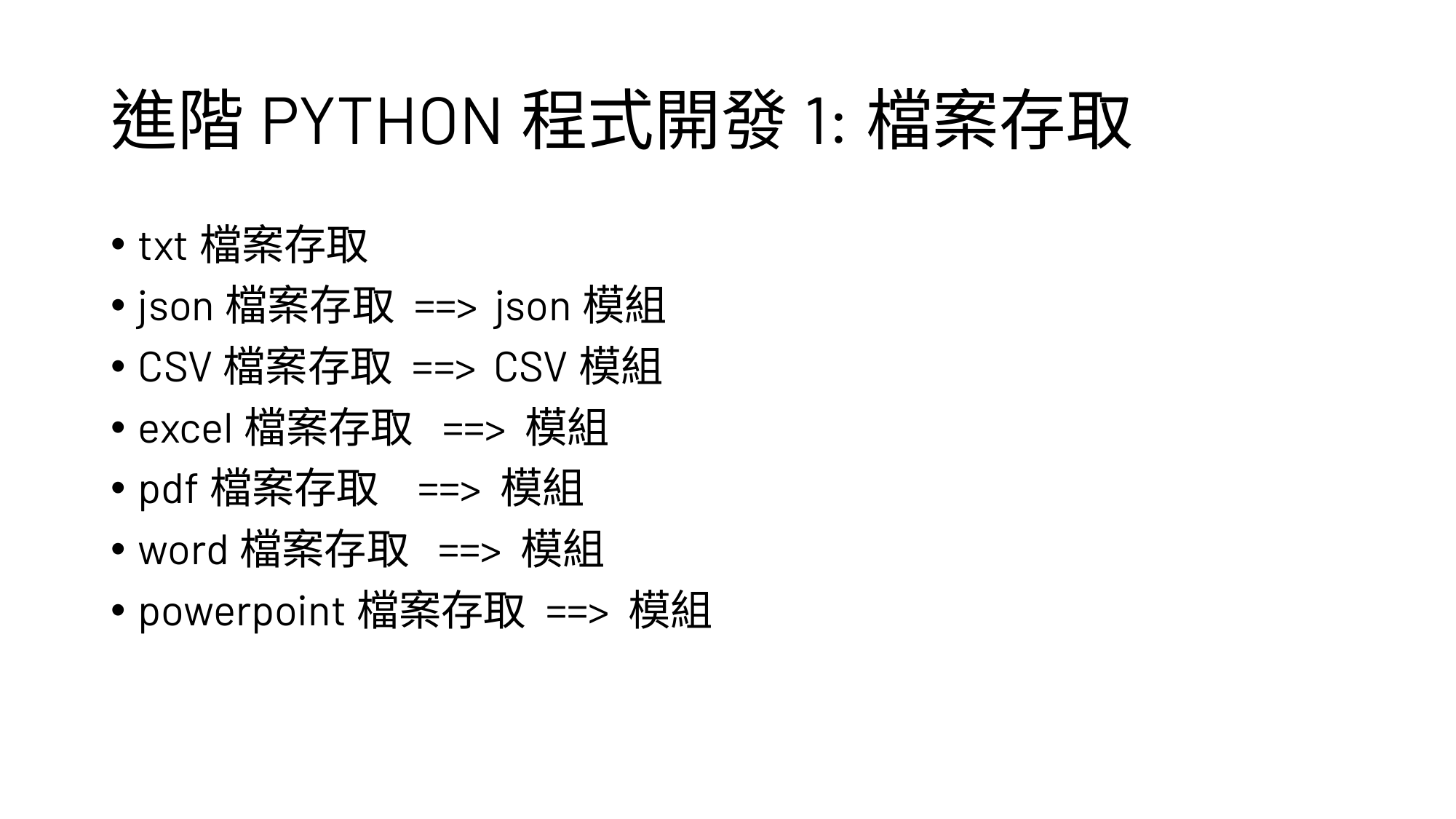

# 進階PYTHON程式開發1:檔案存取
txt檔案存取
json檔案存取 ==>  json模組
CSV檔案存取 ==>  CSV模組
excel檔案存取  ==> 模組
pdf檔案存取   ==> 模組
word檔案存取  ==> 模組
powerpoint檔案存取 ==> 模組